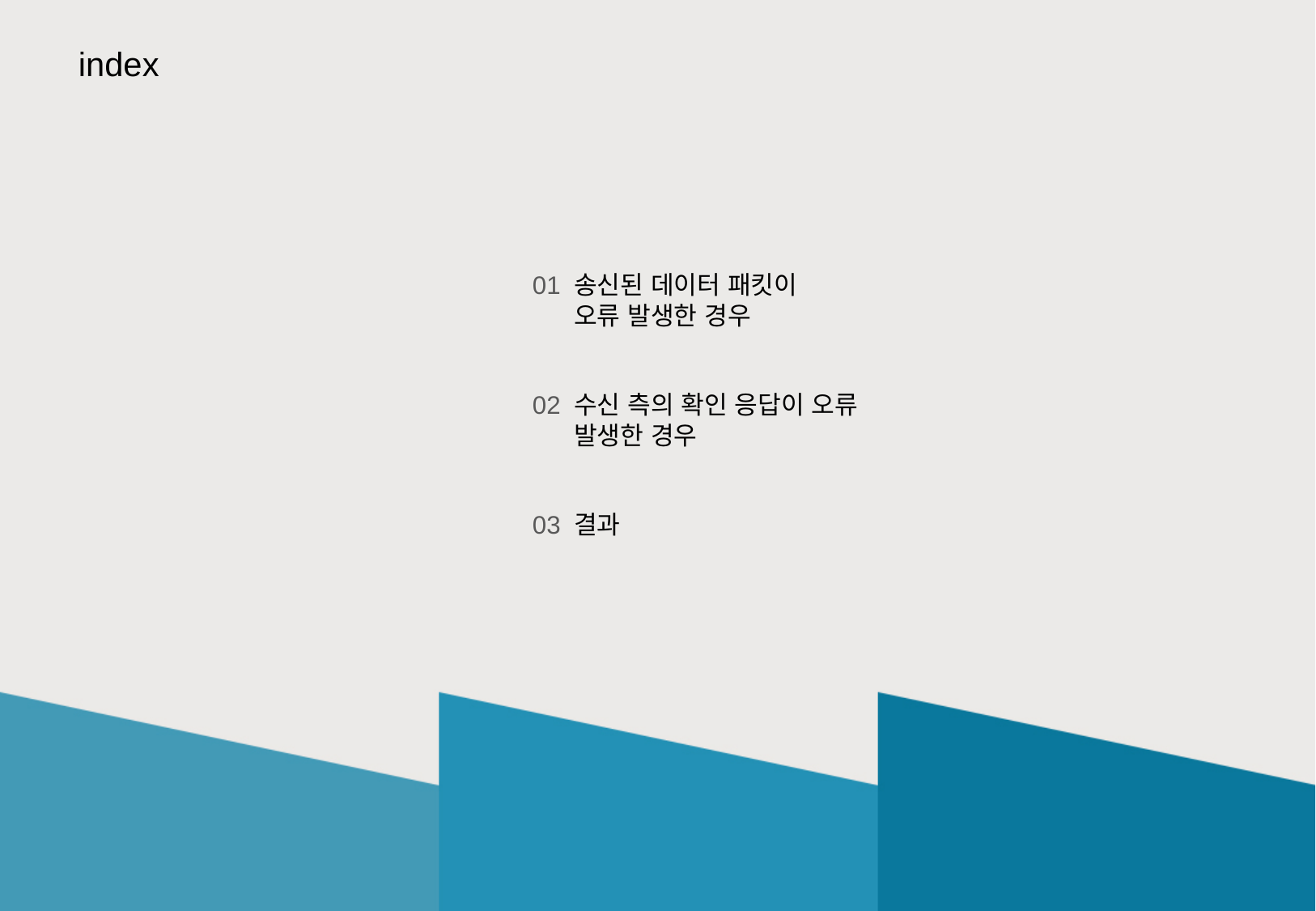

index
01
송신된 데이터 패킷이
오류 발생한 경우
02
수신 측의 확인 응답이 오류 발생한 경우
03
결과